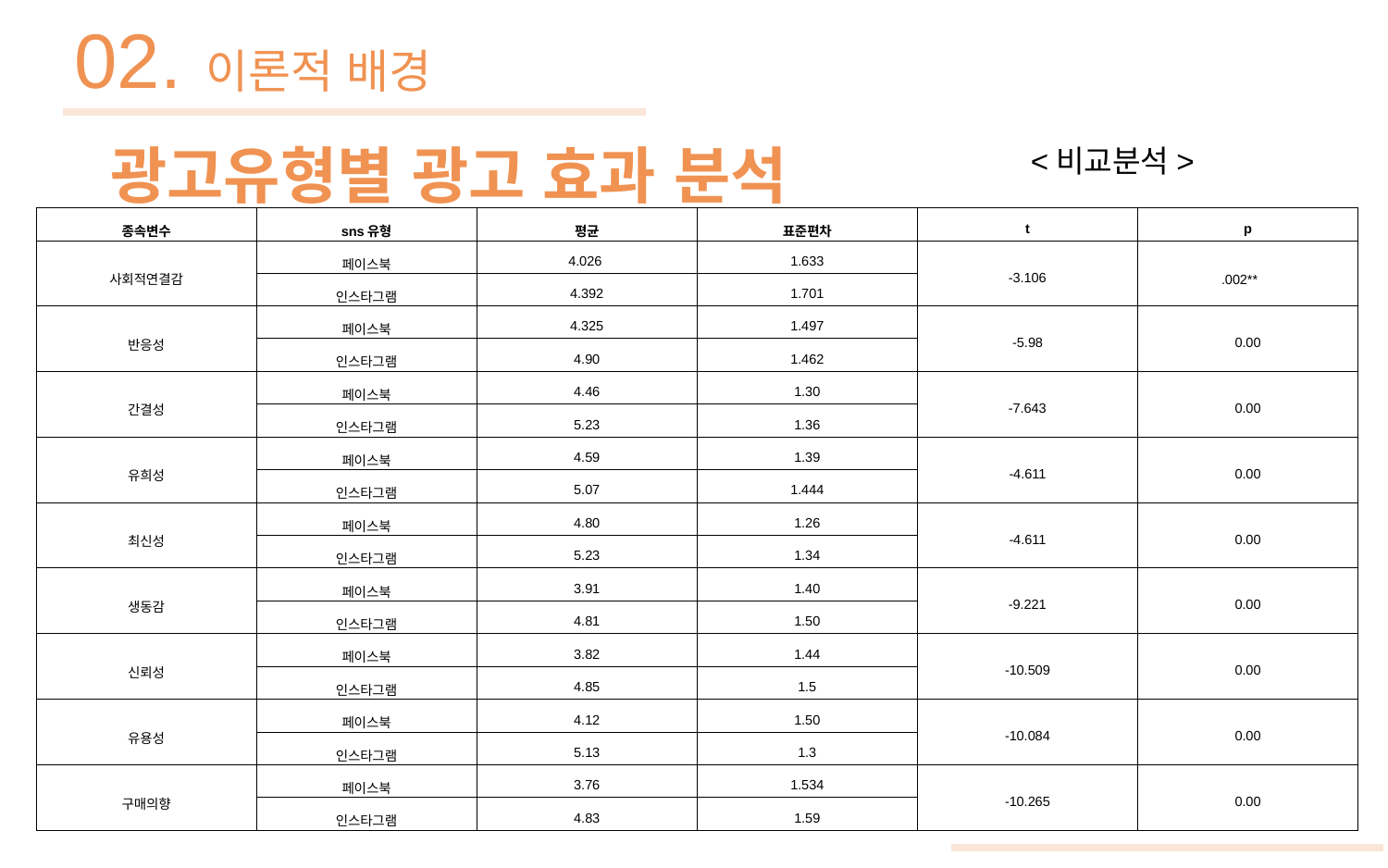

02. 이론적 배경
광고유형별 광고 효과 분석
<비교분석>
| 종속변수 | sns유형 | 평균 | 표준편차 | t | p |
| --- | --- | --- | --- | --- | --- |
| 사회적연결감 | 페이스북 | 4.026 | 1.633 | -3.106 | .002\*\* |
|  | 인스타그램 | 4.392 | 1.701 |  |  |
| 반응성 | 페이스북 | 4.325 | 1.497 | -5.98 | 0.00 |
|  | 인스타그램 | 4.90 | 1.462 |  |  |
| 간결성 | 페이스북 | 4.46 | 1.30 | -7.643 | 0.00 |
|  | 인스타그램 | 5.23 | 1.36 |  |  |
| 유희성 | 페이스북 | 4.59 | 1.39 | -4.611 | 0.00 |
|  | 인스타그램 | 5.07 | 1.444 |  |  |
| 최신성 | 페이스북 | 4.80 | 1.26 | -4.611 | 0.00 |
|  | 인스타그램 | 5.23 | 1.34 |  |  |
| 생동감 | 페이스북 | 3.91 | 1.40 | -9.221 | 0.00 |
|  | 인스타그램 | 4.81 | 1.50 |  |  |
| 신뢰성 | 페이스북 | 3.82 | 1.44 | -10.509 | 0.00 |
|  | 인스타그램 | 4.85 | 1.5 |  |  |
| 유용성 | 페이스북 | 4.12 | 1.50 | -10.084 | 0.00 |
|  | 인스타그램 | 5.13 | 1.3 |  |  |
| 구매의향 | 페이스북 | 3.76 | 1.534 | -10.265 | 0.00 |
|  | 인스타그램 | 4.83 | 1.59 |  |  |